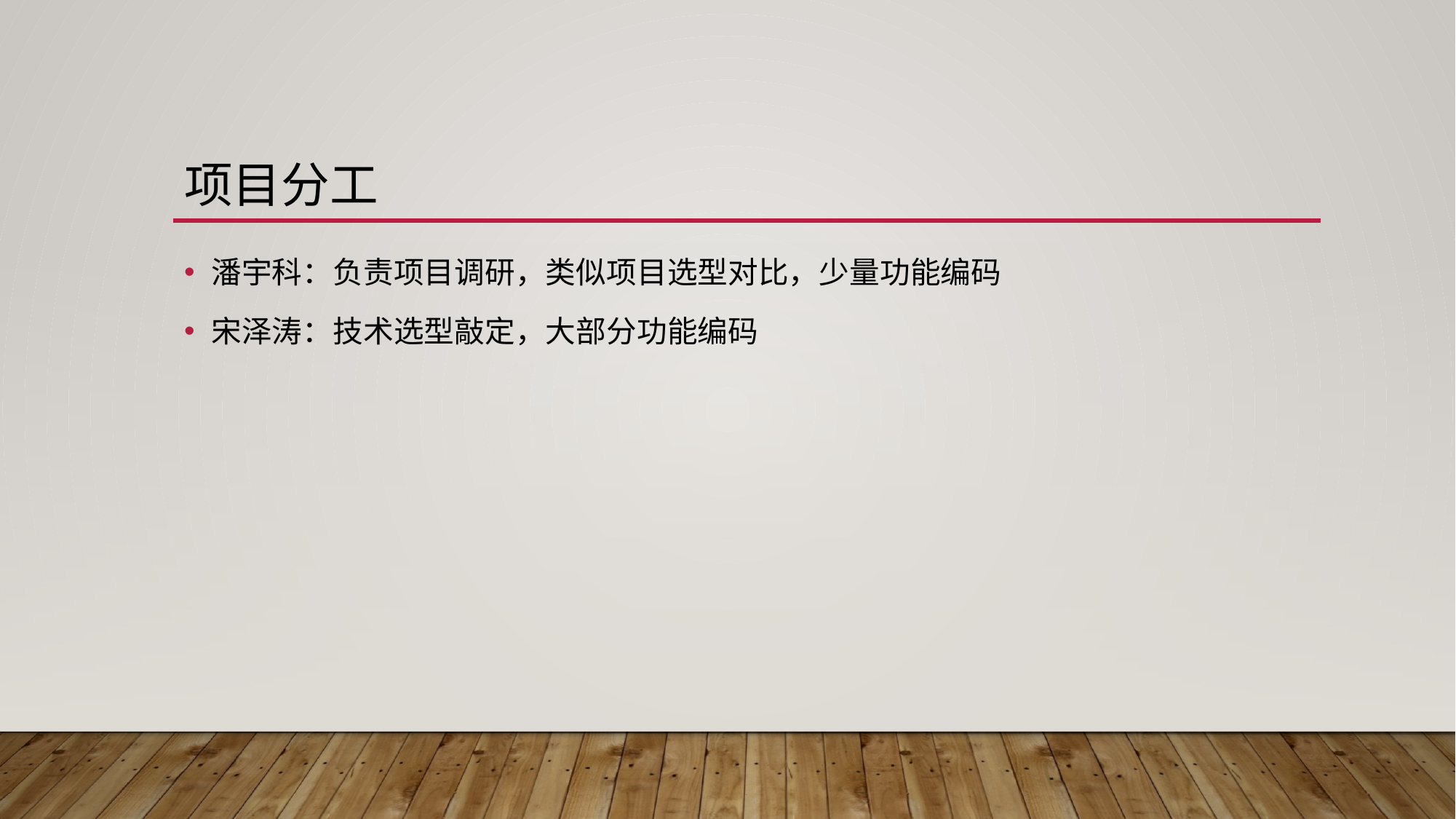

# 项目分工
潘宇科：负责项目调研，类似项目选型对比，少量功能编码
宋泽涛：技术选型敲定，大部分功能编码